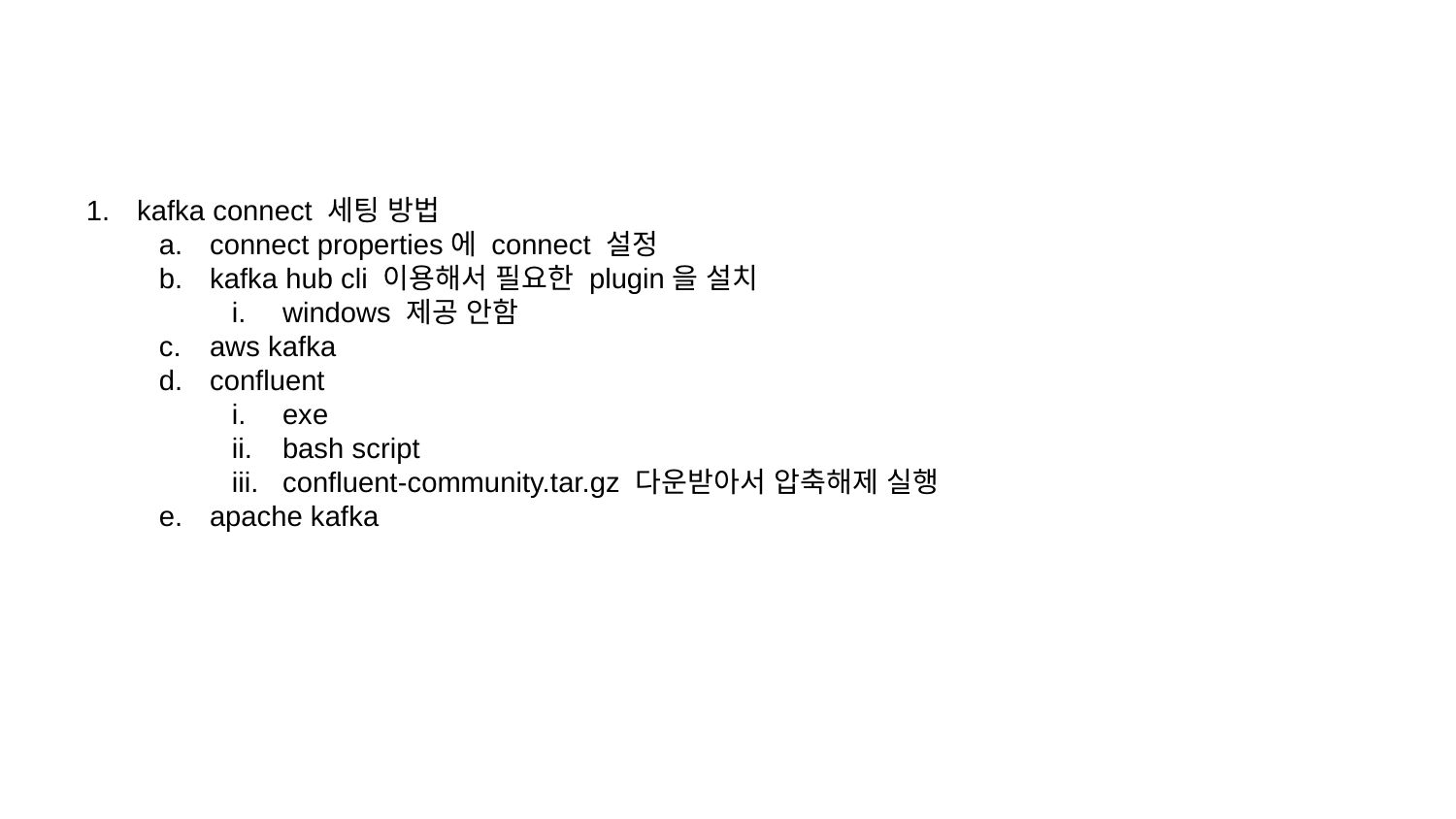

#
kafka connect 세팅 방법
connect properties에 connect 설정
kafka hub cli 이용해서 필요한 plugin을 설치
windows 제공 안함
aws kafka
confluent
exe
bash script
confluent-community.tar.gz 다운받아서 압축해제 실행
apache kafka